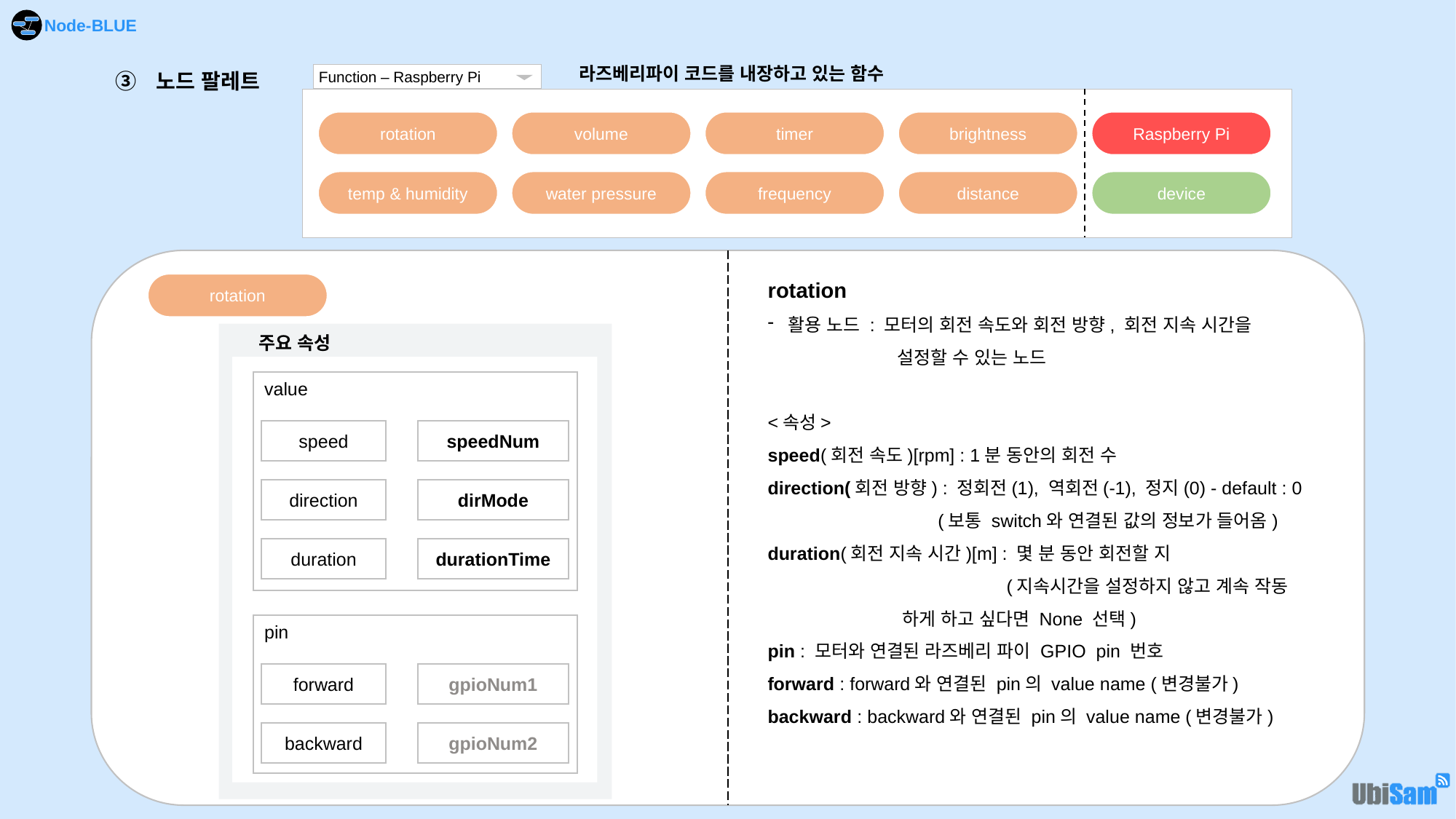

라즈베리파이 코드를 내장하고 있는 함수
노드 팔레트
Function – Raspberry Pi

rotation
volume
timer
brightness
Raspberry Pi
temp & humidity
water pressure
frequency
distance
device
rotation
활용 노드 : 모터의 회전 속도와 회전 방향, 회전 지속 시간을 	설정할 수 있는 노드

<속성>
speed(회전 속도)[rpm] : 1분 동안의 회전 수
direction(회전 방향) : 정회전(1), 역회전(-1), 정지(0) - default : 0
	            (보통 switch와 연결된 값의 정보가 들어옴)
duration(회전 지속 시간)[m] : 몇 분 동안 회전할 지
		    (지속시간을 설정하지 않고 계속 작동		     하게 하고 싶다면 None 선택)
pin : 모터와 연결된 라즈베리 파이 GPIO  pin 번호
forward : forward와 연결된 pin의 value name (변경불가)
backward : backward와 연결된 pin의 value name (변경불가)

rotation

주요 속성

value
speed
speedNum
direction
dirMode
duration
durationTime
pin
forward
gpioNum1
backward
gpioNum2